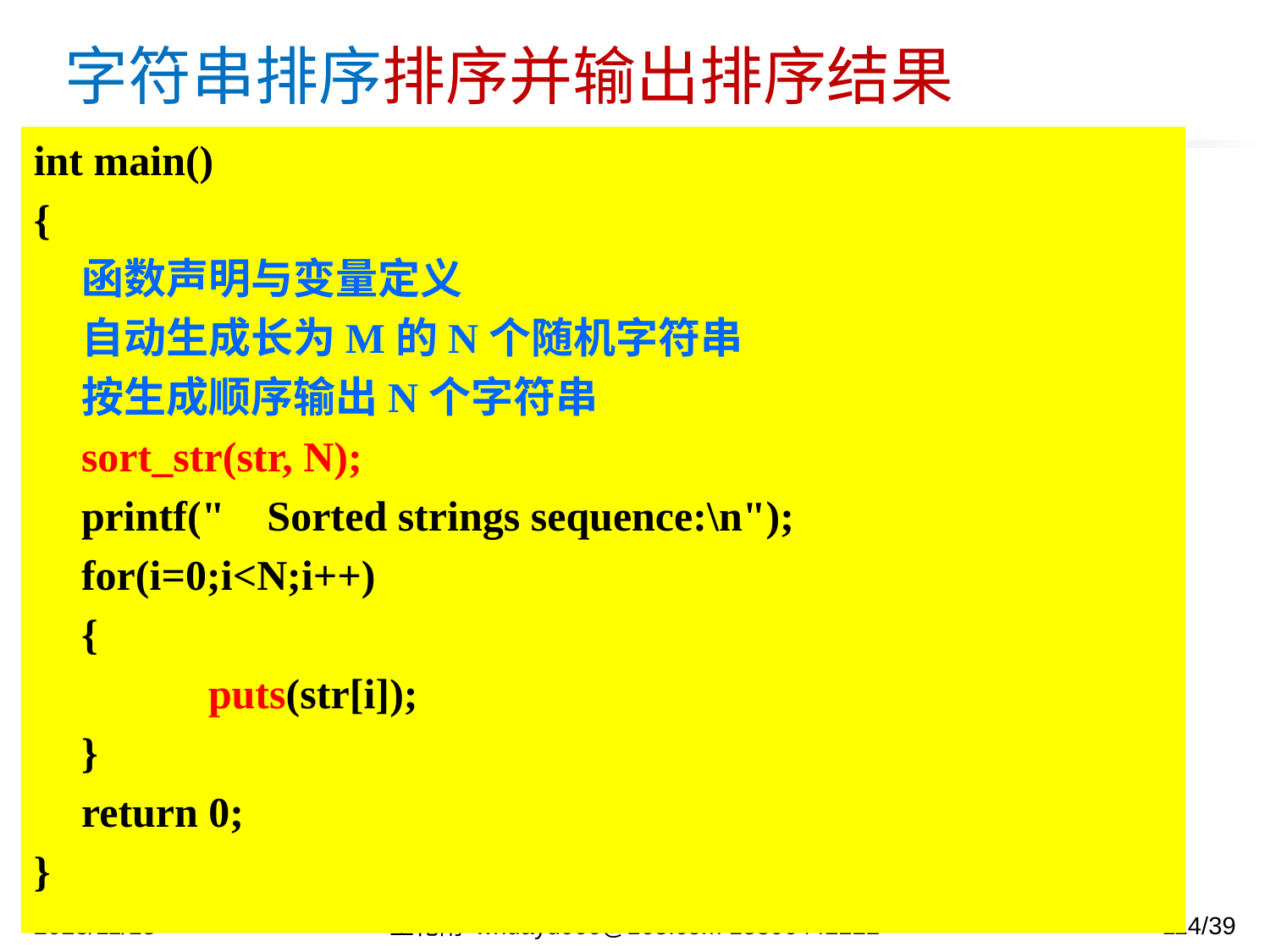

字符串排序排序并输出排序结果
int main()
{
  	函数声明与变量定义
	自动生成长为M的N个随机字符串
	按生成顺序输出N个字符串
	sort_str(str, N);
	printf("    Sorted strings sequence:\n");
	for(i=0;i<N;i++)
	{
		puts(str[i]);
	}
  	return 0;
}
输出一个字符串
2023/11/13
王化雨 whuayu000@163.com 13306442222
114/39